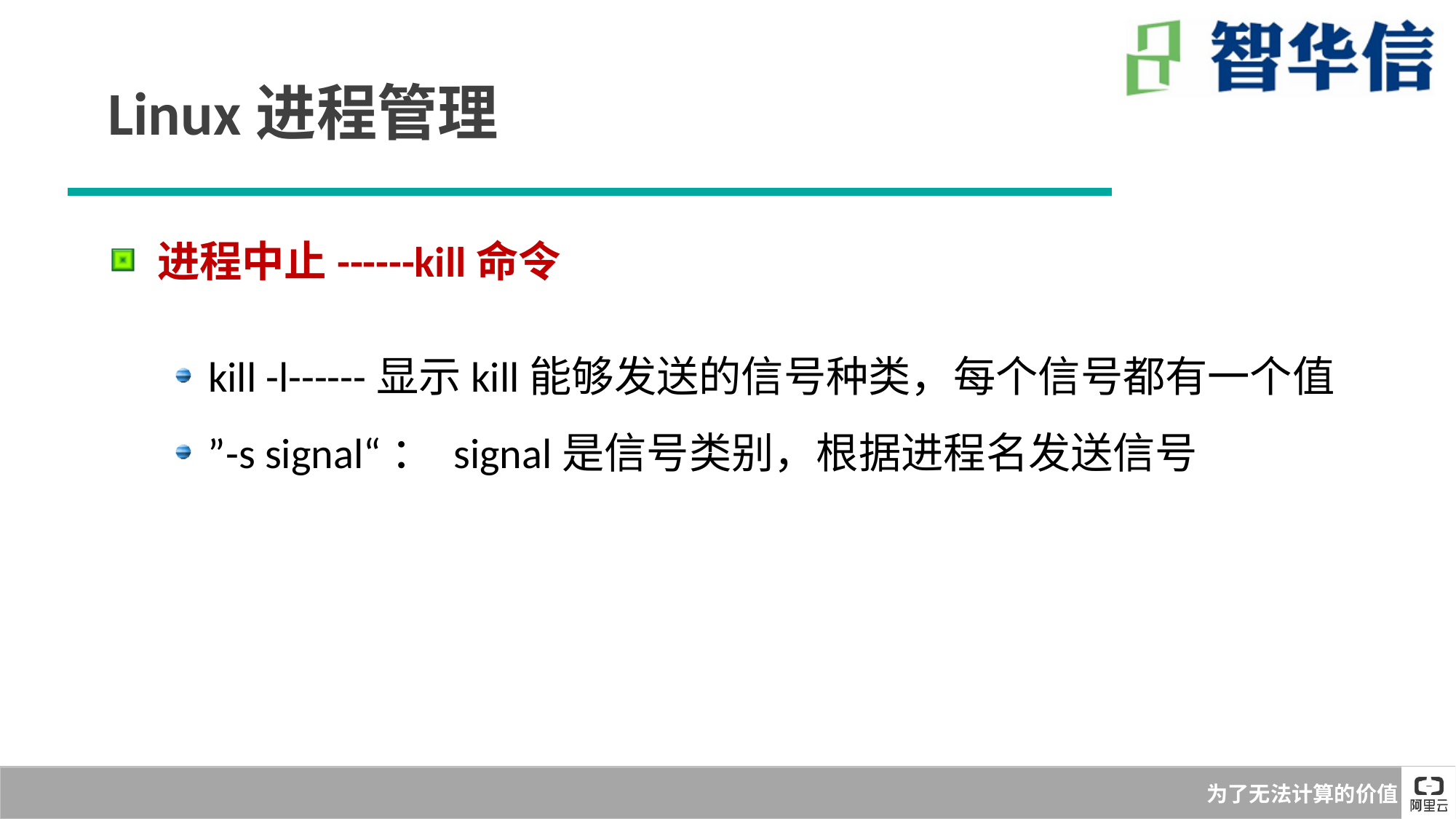

Linux进程管理
 进程中止------kill命令
 kill -l------显示kill能够发送的信号种类，每个信号都有一个值
 ”-s signal“： signal是信号类别，根据进程名发送信号